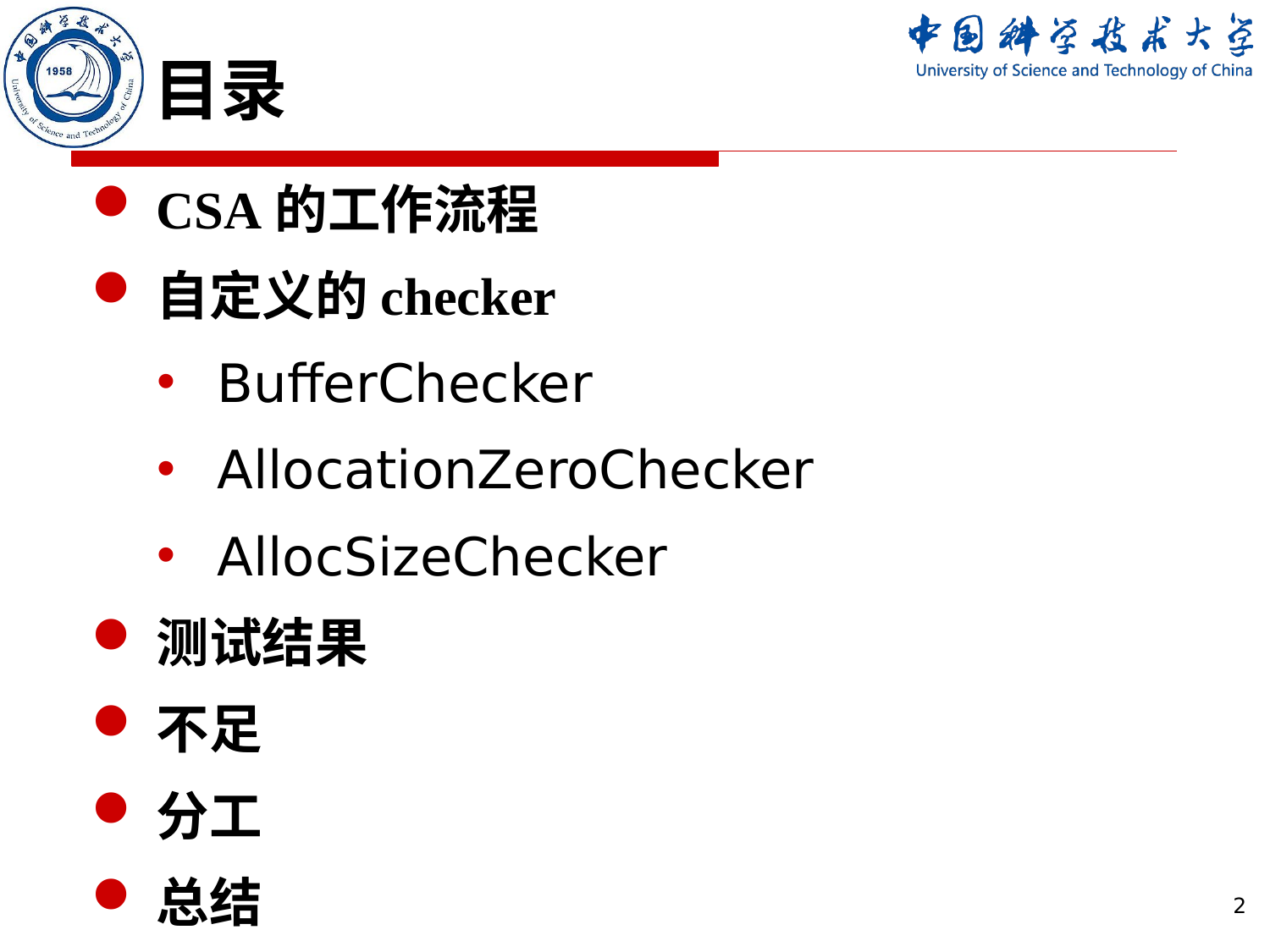

目录
CSA的工作流程
自定义的checker
BufferChecker
AllocationZeroChecker
AllocSizeChecker
测试结果
不足
分工
总结
3

2